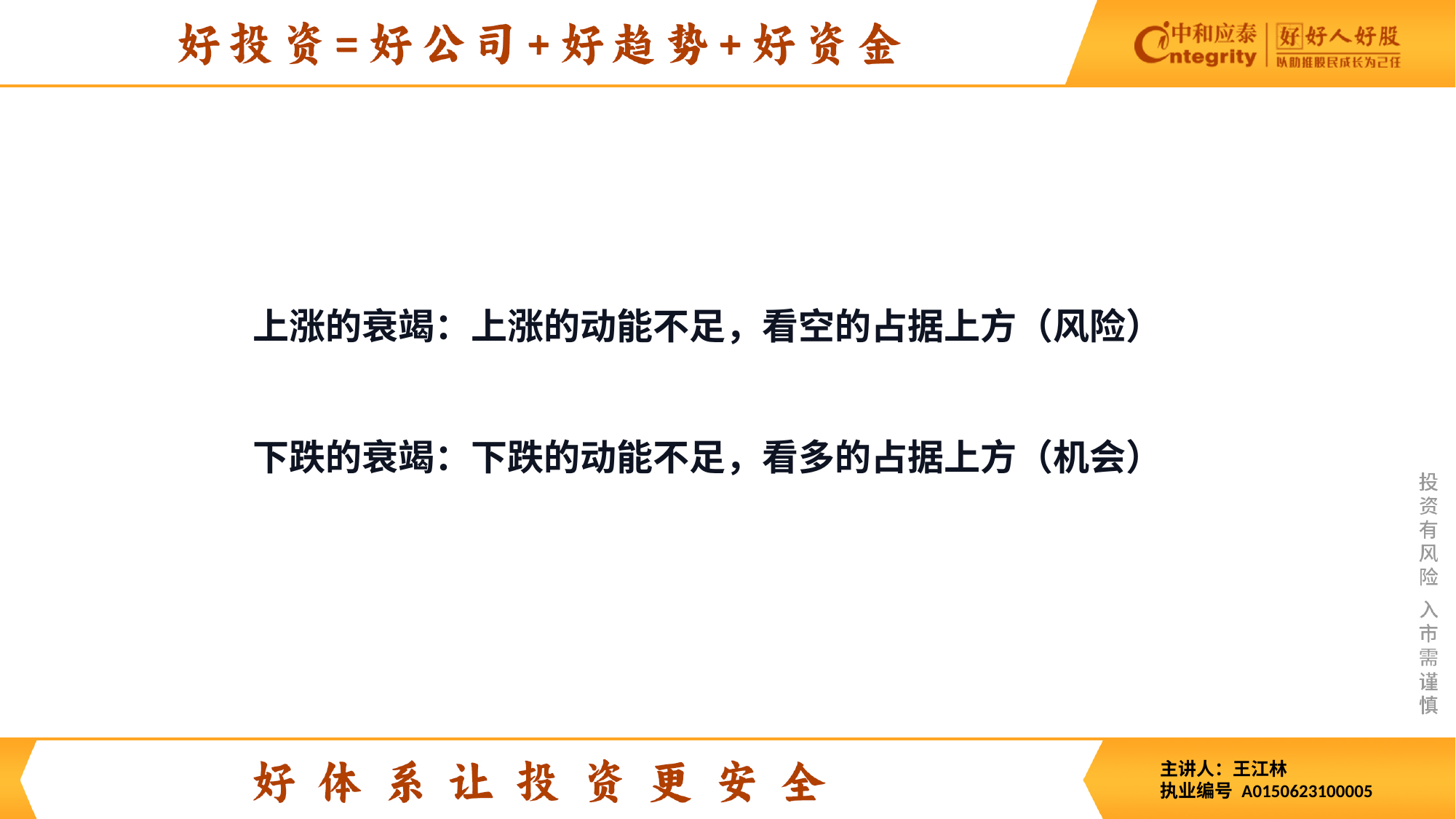

上涨的衰竭：上涨的动能不足，看空的占据上方（风险）

下跌的衰竭：下跌的动能不足，看多的占据上方（机会）
主讲人：王江林
执业编号 A0150623100005